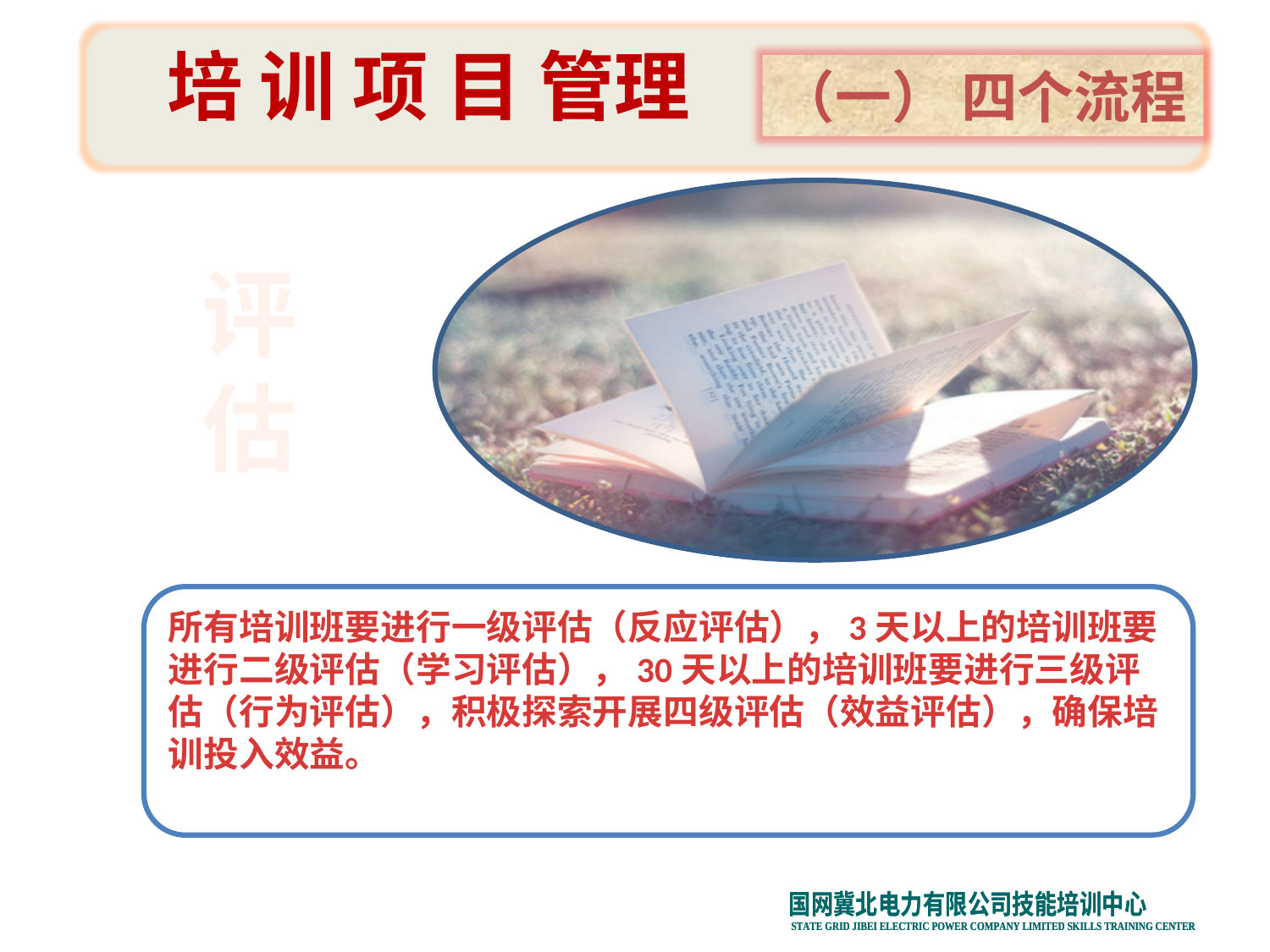

培 训 项 目 管理
（一） 四个流程

某电信行业岗前培训计划

评估

教

材

开

发

所有培训班要进行一级评估（反应评估），3天以上的培训班要进行二级评估（学习评估），30天以上的培训班要进行三级评估（行为评估），积极探索开展四级评估（效益评估），确保培训投入效益。